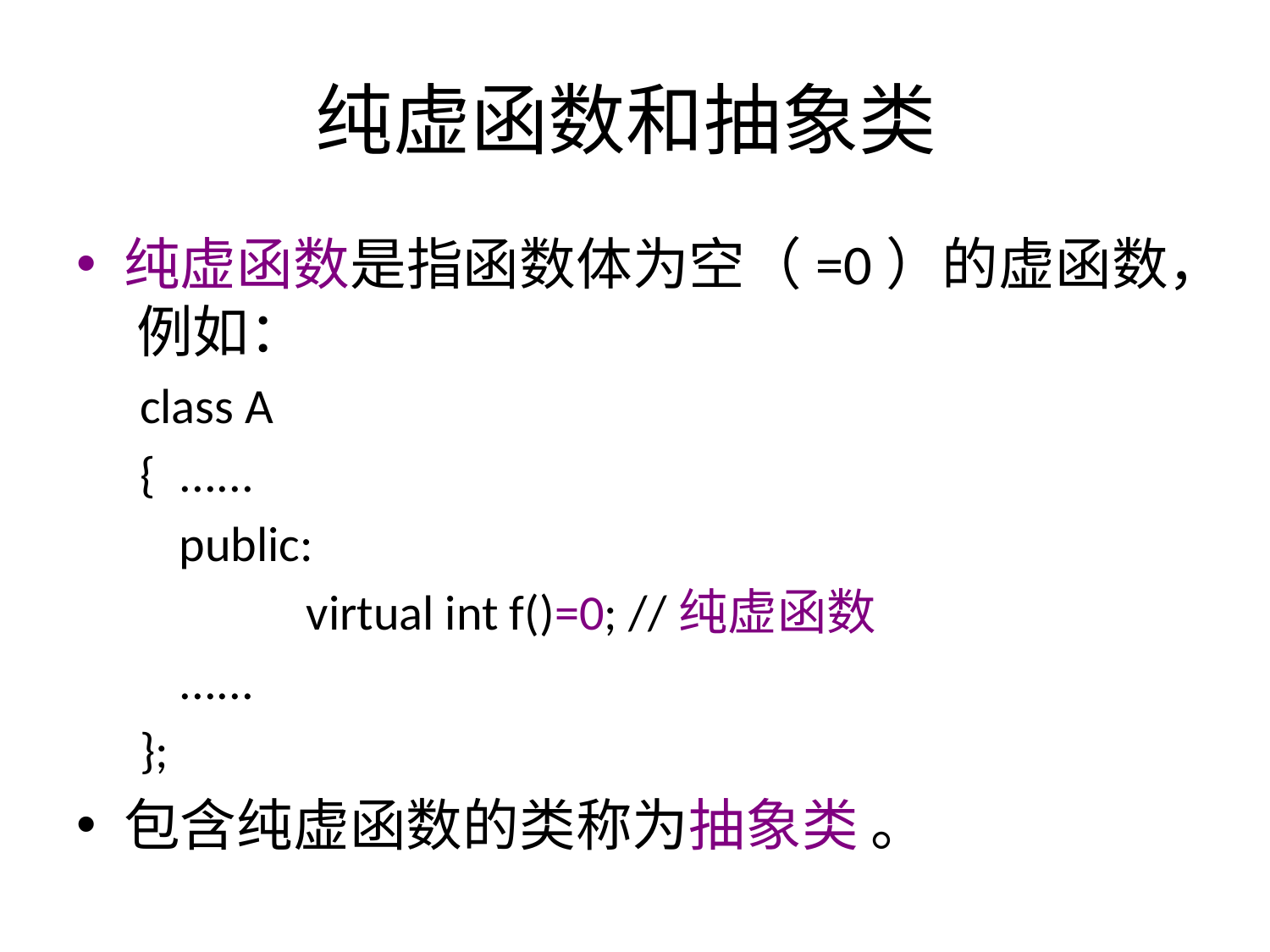

# 纯虚函数和抽象类
纯虚函数是指函数体为空（=0）的虚函数， 例如：
class A
{	......
	public:
		virtual int f()=0; //纯虚函数
	......
};
包含纯虚函数的类称为抽象类 。